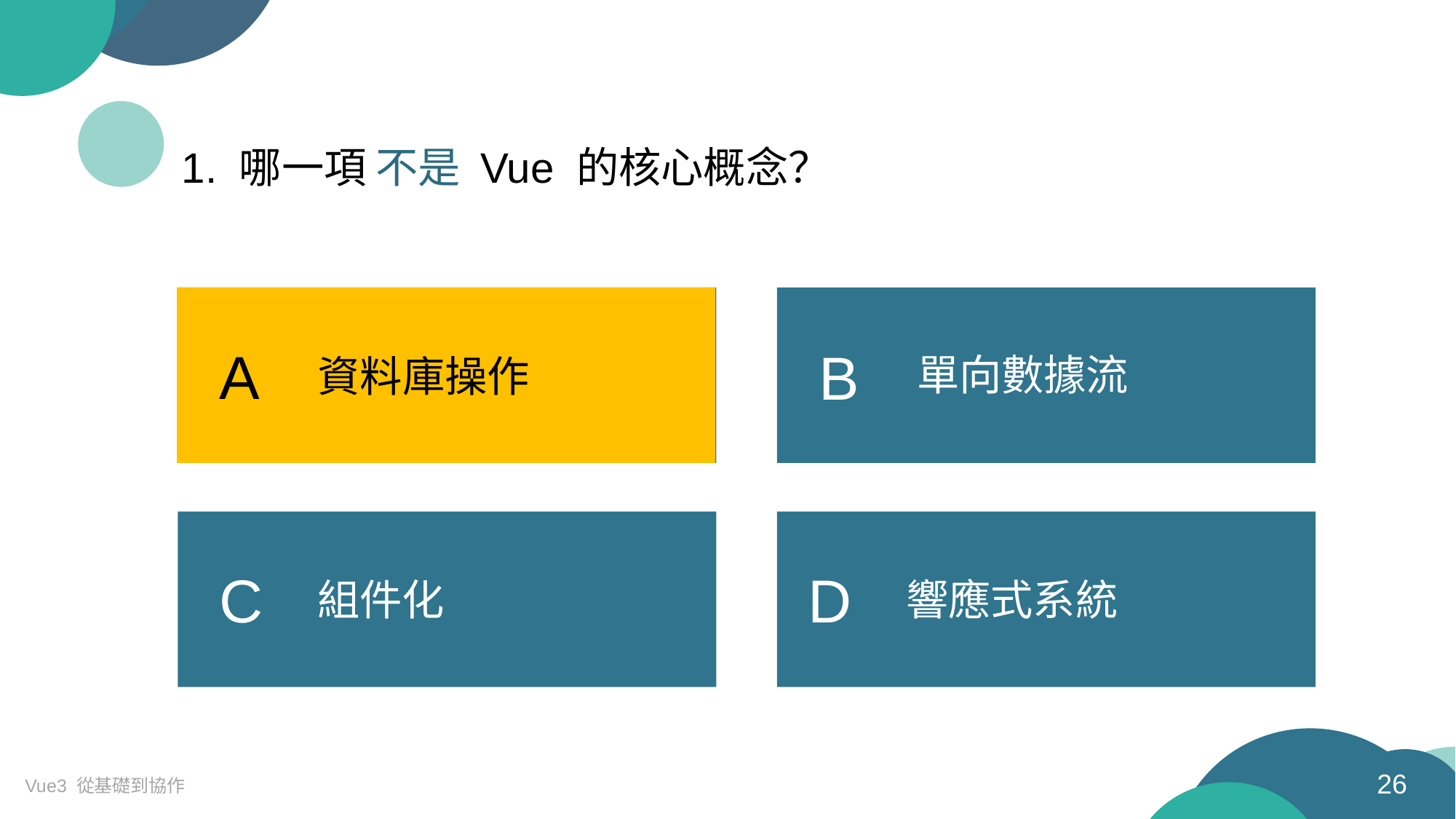

Ａ
1. 哪一項 不是 Vue 的核心概念？

A
資料庫操作

A
資料庫操作

B
單向數據流

C
組件化

D
響應式系統

26
Vue3 從基礎到協作